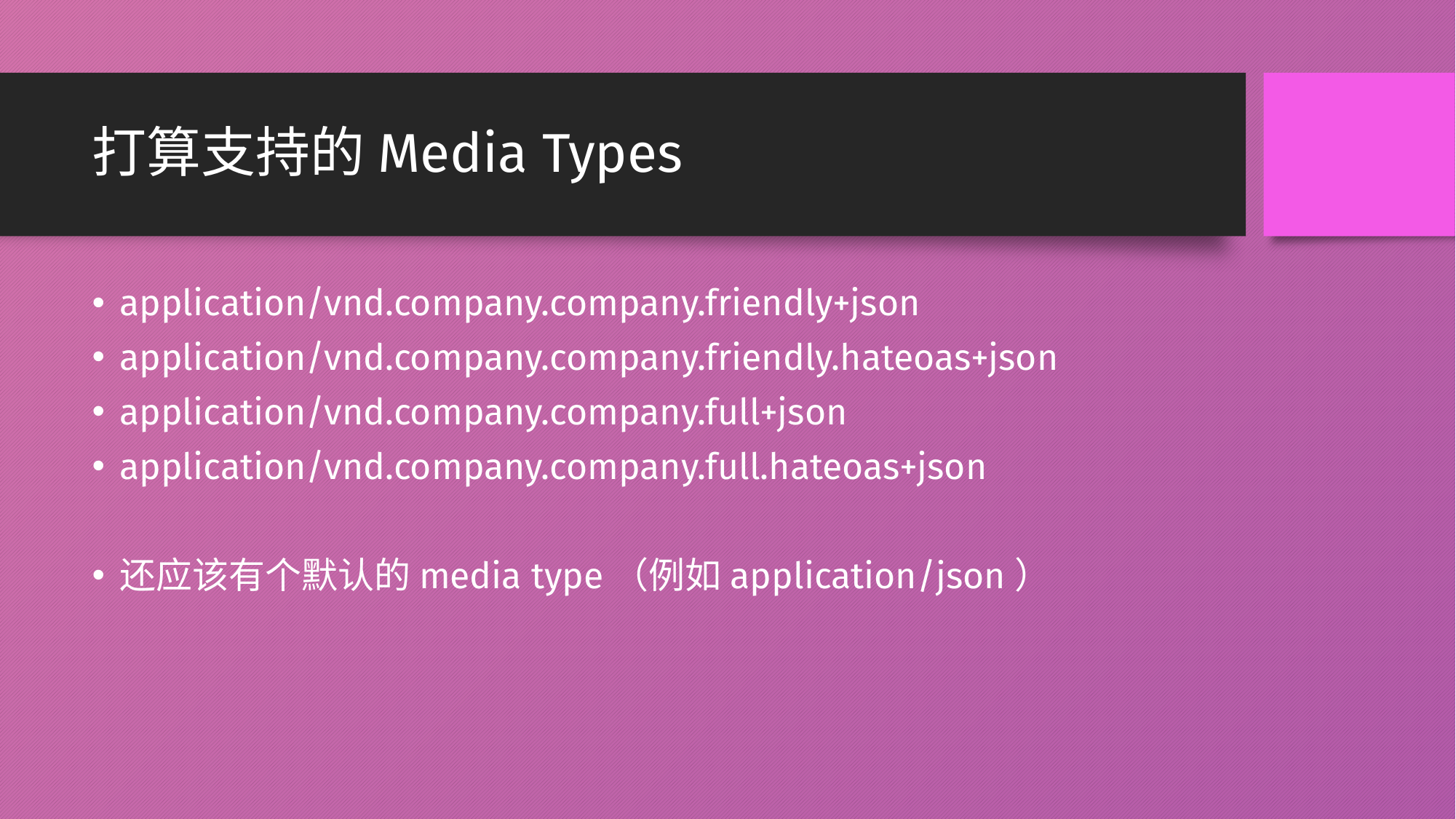

# 打算支持的Media Types
application/vnd.company.company.friendly+json
application/vnd.company.company.friendly.hateoas+json
application/vnd.company.company.full+json
application/vnd.company.company.full.hateoas+json

还应该有个默认的media type（例如application/json）